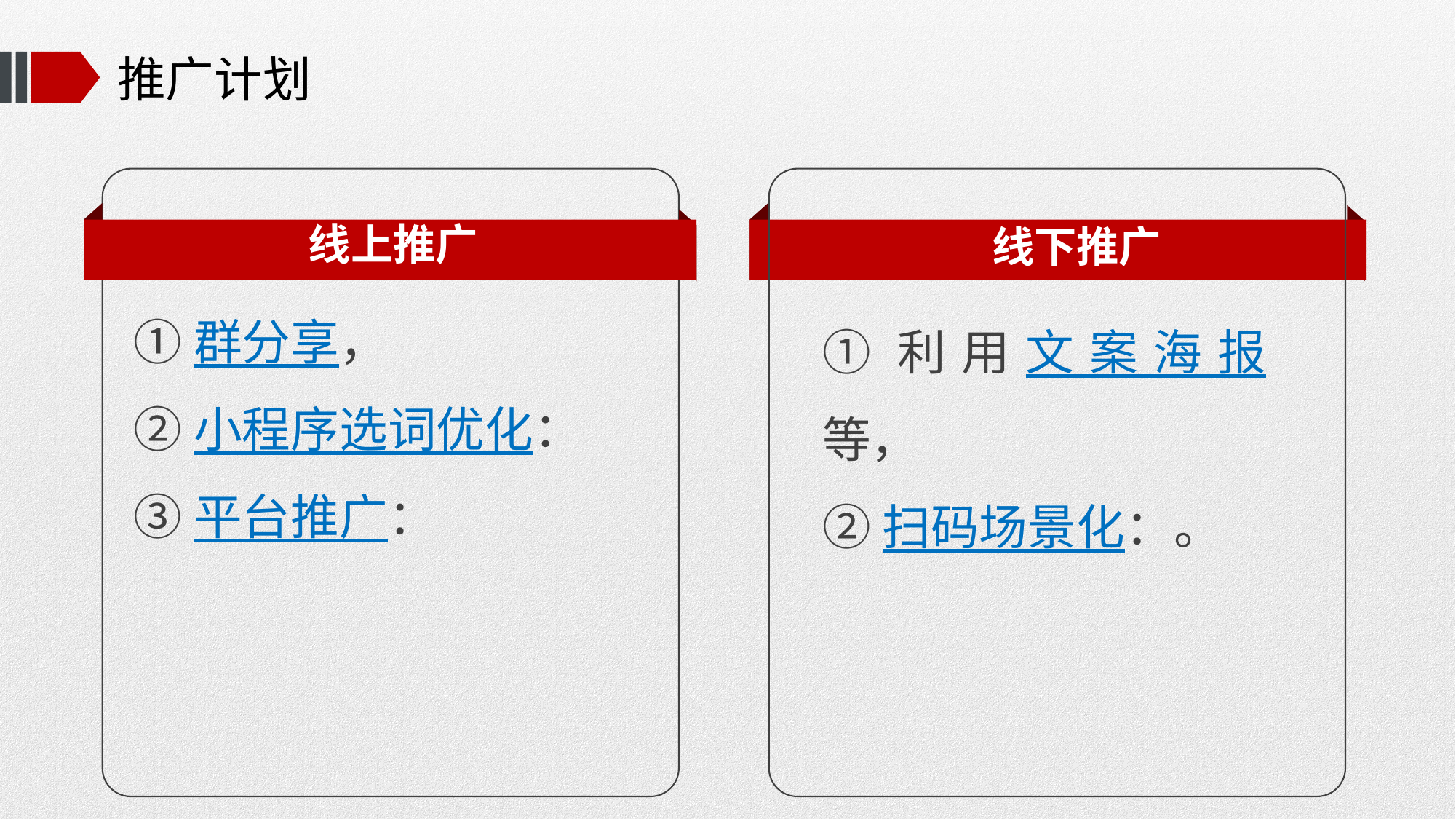

# 推广计划

线上推广

线下推广

①群分享，
②小程序选词优化：
③平台推广：
①利用文案海报等，
②扫码场景化：。